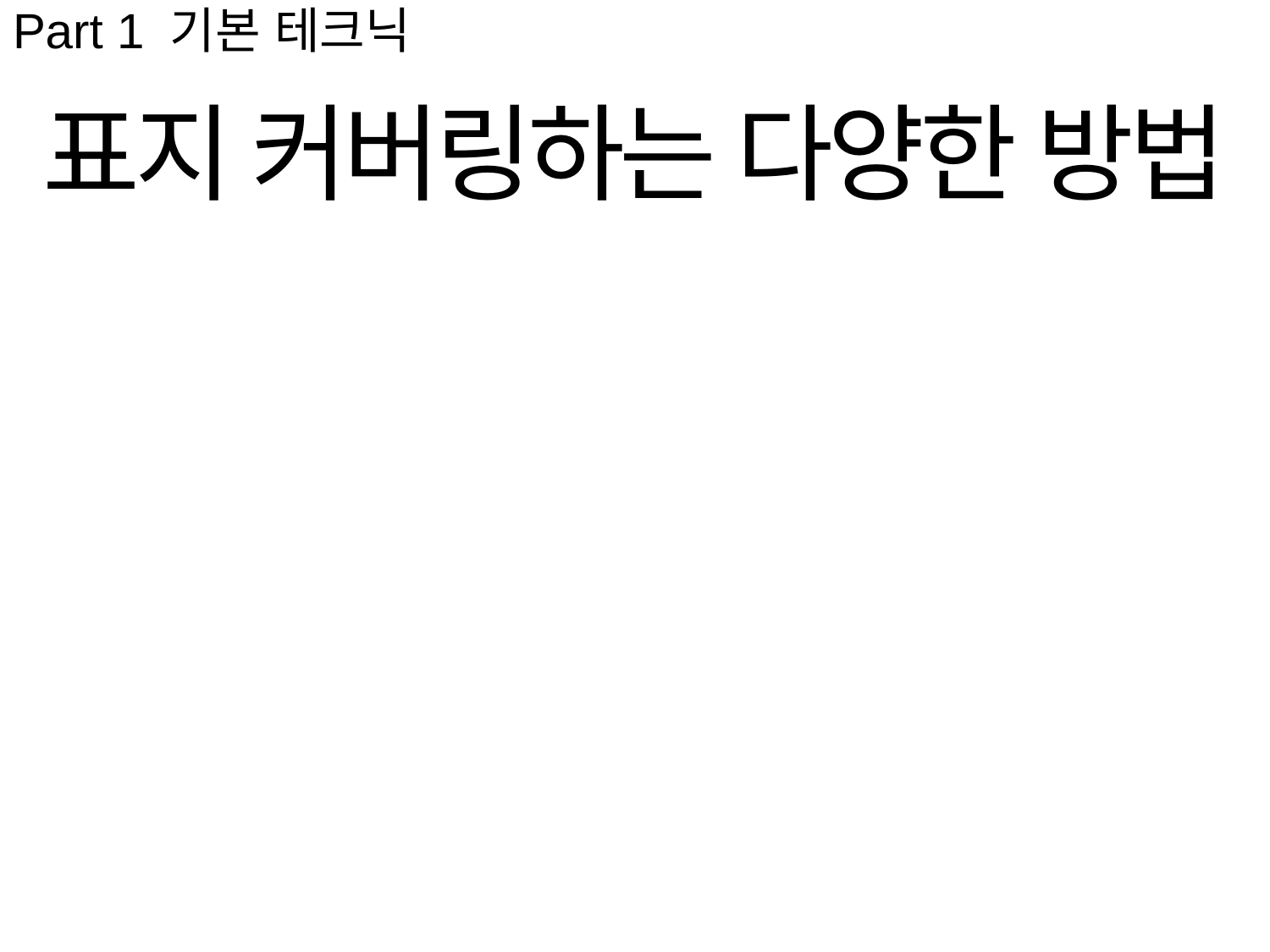

Part 1 기본 테크닉
# 표지 커버링하는 다양한 방법